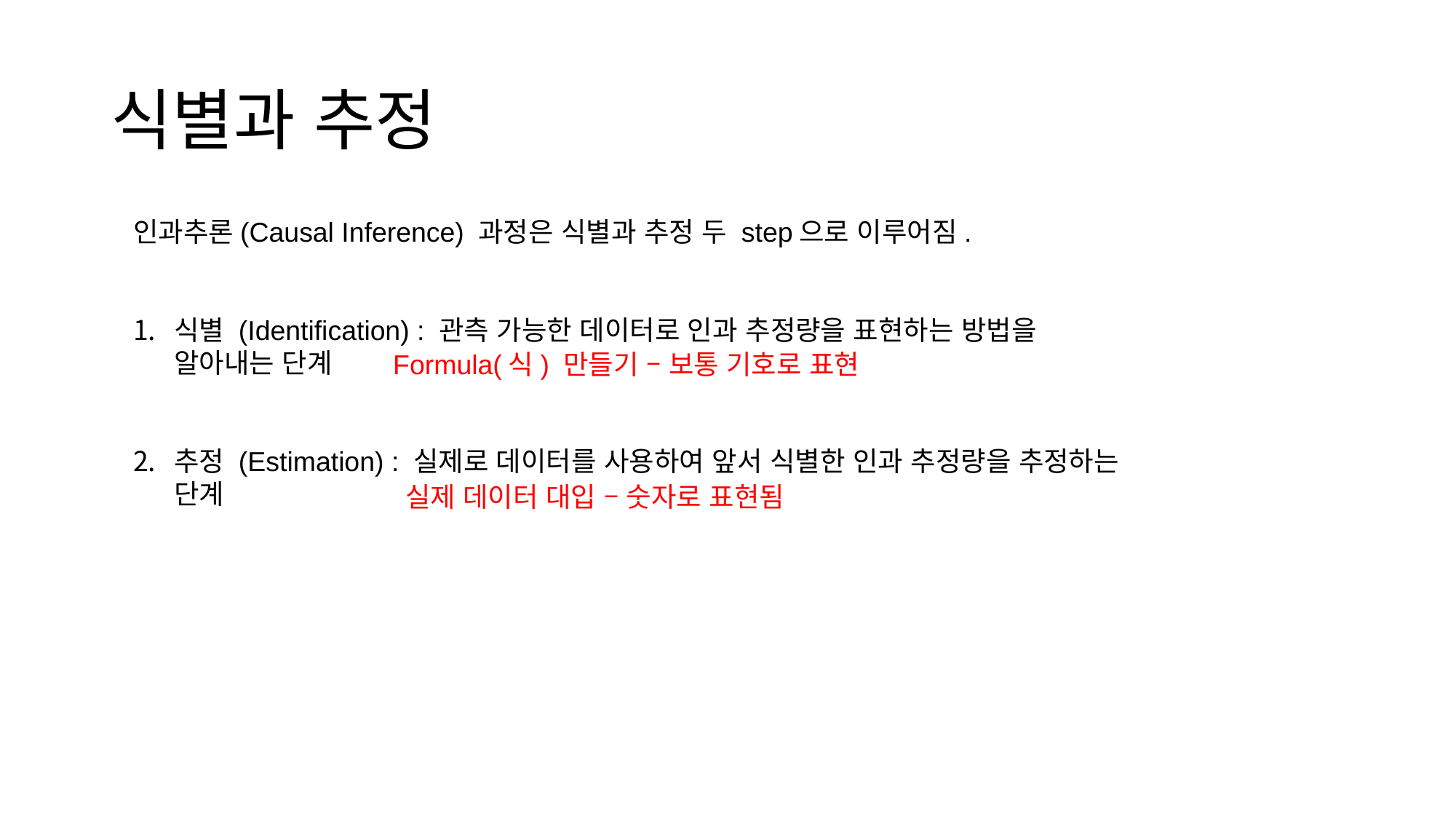

# 식별과 추정
인과추론(Causal Inference) 과정은 식별과 추정 두 step으로 이루어짐.

식별 (Identification) : 관측 가능한 데이터로 인과 추정량을 표현하는 방법을 알아내는 단계

추정 (Estimation) : 실제로 데이터를 사용하여 앞서 식별한 인과 추정량을 추정하는 단계
Formula(식) 만들기 – 보통 기호로 표현
실제 데이터 대입 – 숫자로 표현됨